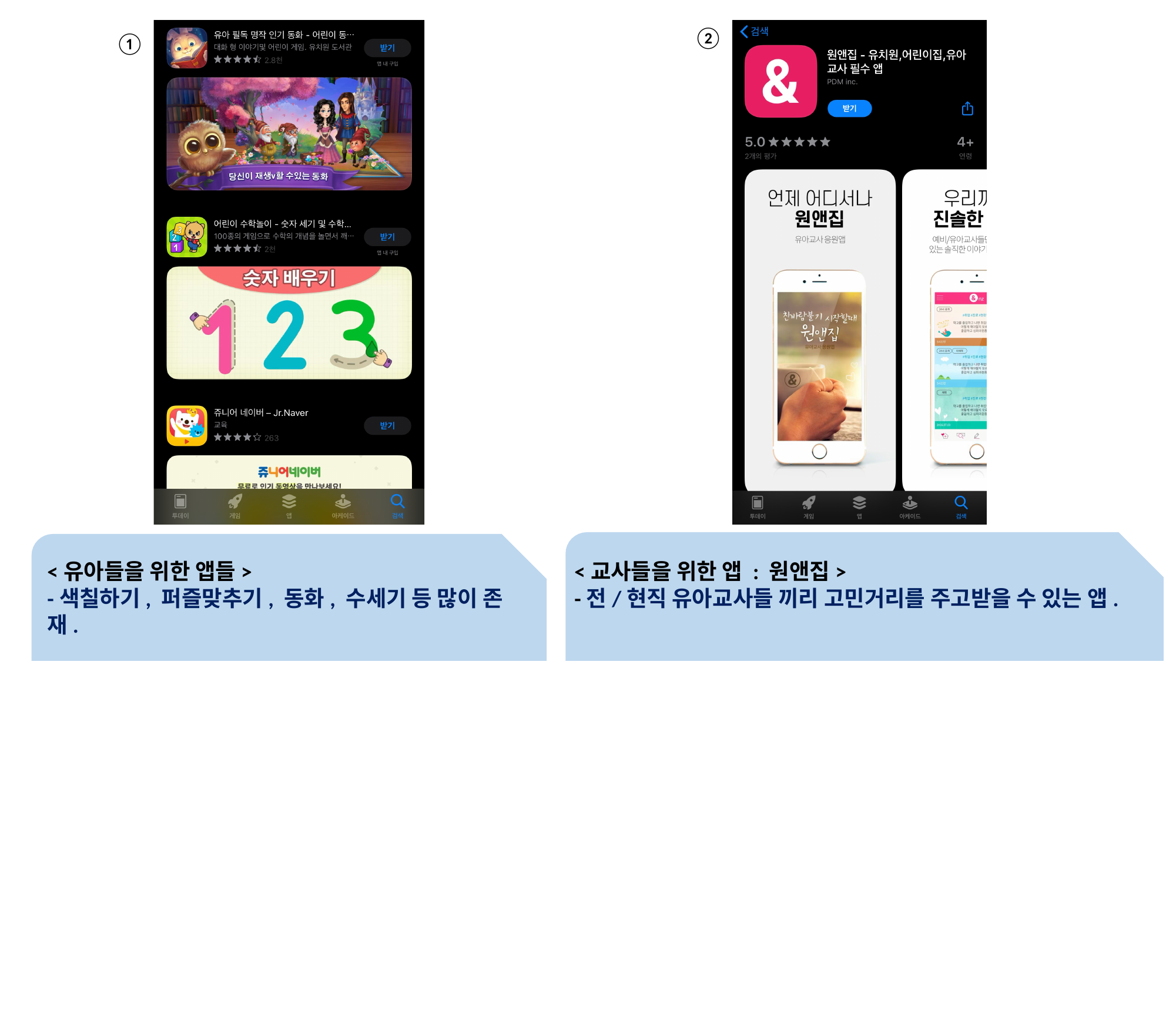

②
①

<유아들을 위한 앱들>
-색칠하기, 퍼즐맞추기, 동화, 수세기 등 많이 존재.
<교사들을 위한 앱 : 원앤집>
-전/현직 유아교사들 끼리 고민거리를 주고받을 수 있는 앱.